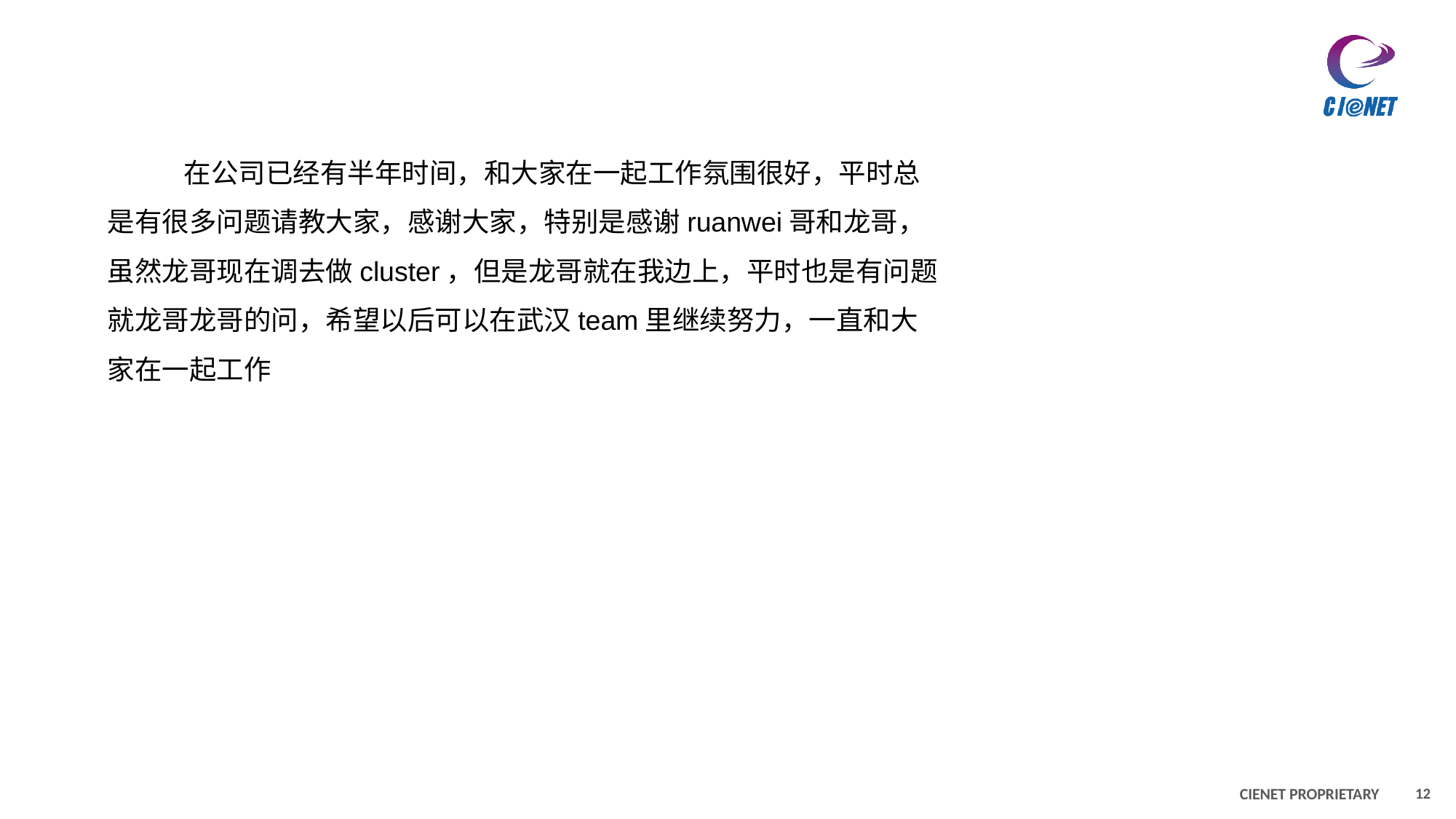

在公司已经有半年时间，和大家在一起工作氛围很好，平时总是有很多问题请教大家，感谢大家，特别是感谢ruanwei哥和龙哥，虽然龙哥现在调去做cluster，但是龙哥就在我边上，平时也是有问题就龙哥龙哥的问，希望以后可以在武汉team里继续努力，一直和大家在一起工作
12
CIENET PROPRIETARY